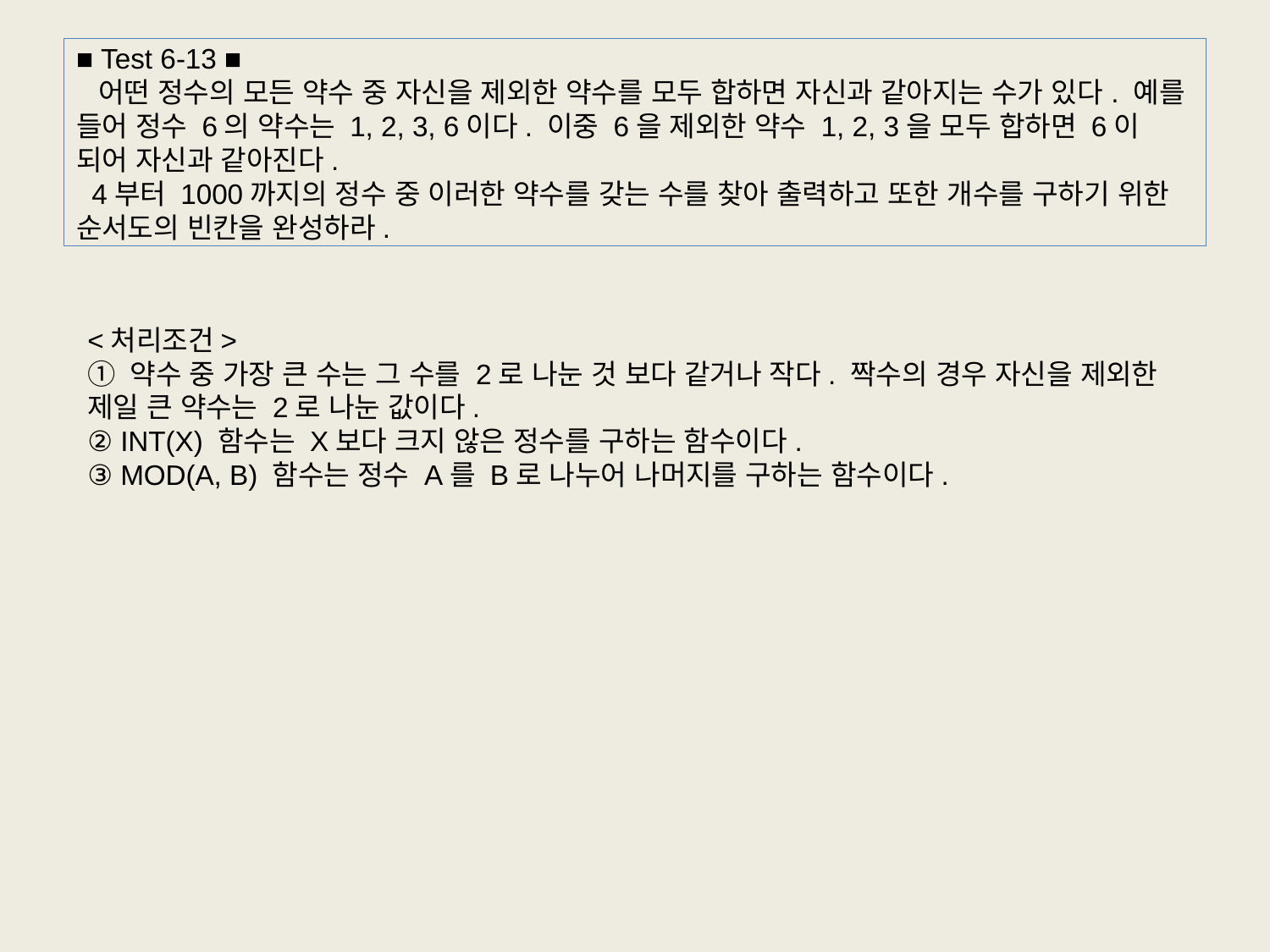

# ■ Test 6-13 ■   어떤 정수의 모든 약수 중 자신을 제외한 약수를 모두 합하면 자신과 같아지는 수가 있다. 예를 들어 정수 6의 약수는 1, 2, 3, 6이다. 이중 6을 제외한 약수 1, 2, 3을 모두 합하면 6이 되어 자신과 같아진다. 4부터 1000까지의 정수 중 이러한 약수를 갖는 수를 찾아 출력하고 또한 개수를 구하기 위한 순서도의 빈칸을 완성하라.
<처리조건>
① 약수 중 가장 큰 수는 그 수를 2로 나눈 것 보다 같거나 작다. 짝수의 경우 자신을 제외한 제일 큰 약수는 2로 나눈 값이다.
② INT(X) 함수는 X보다 크지 않은 정수를 구하는 함수이다.
③ MOD(A, B) 함수는 정수 A를 B로 나누어 나머지를 구하는 함수이다.